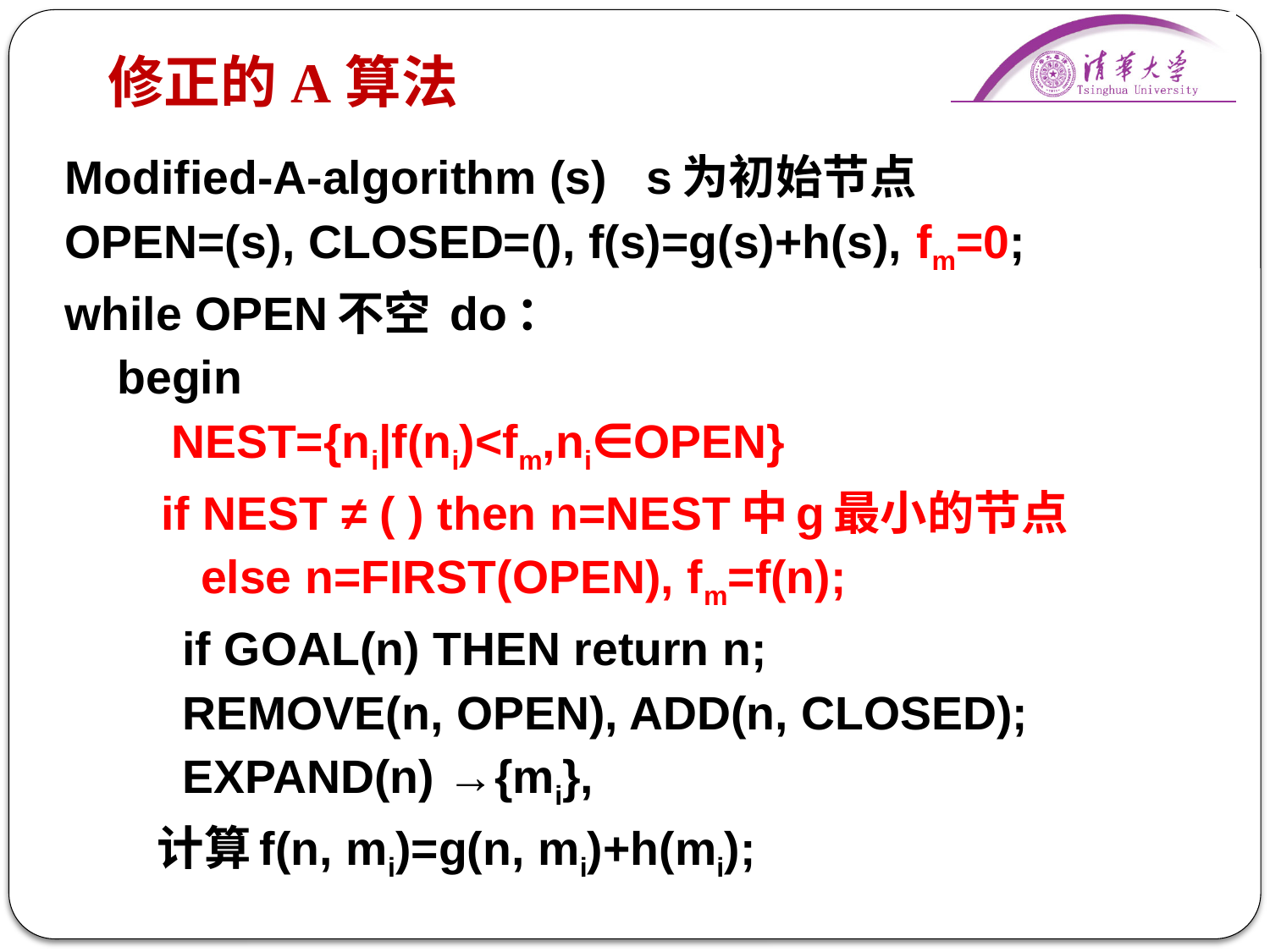

# 修正的A算法
Modified-A-algorithm (s)   s为初始节点
OPEN=(s), CLOSED=(), f(s)=g(s)+h(s), fm=0;
while OPEN不空 do：
    begin
         NEST={ni|f(ni)<fm,ni∈OPEN}
	     if NEST ≠ ( ) then n=NEST中g最小的节点
			        else n=FIRST(OPEN), fm=f(n);
         if GOAL(n) THEN return n;
         REMOVE(n, OPEN), ADD(n, CLOSED);
         EXPAND(n) →{mi},
	     计算f(n, mi)=g(n, mi)+h(mi);
67